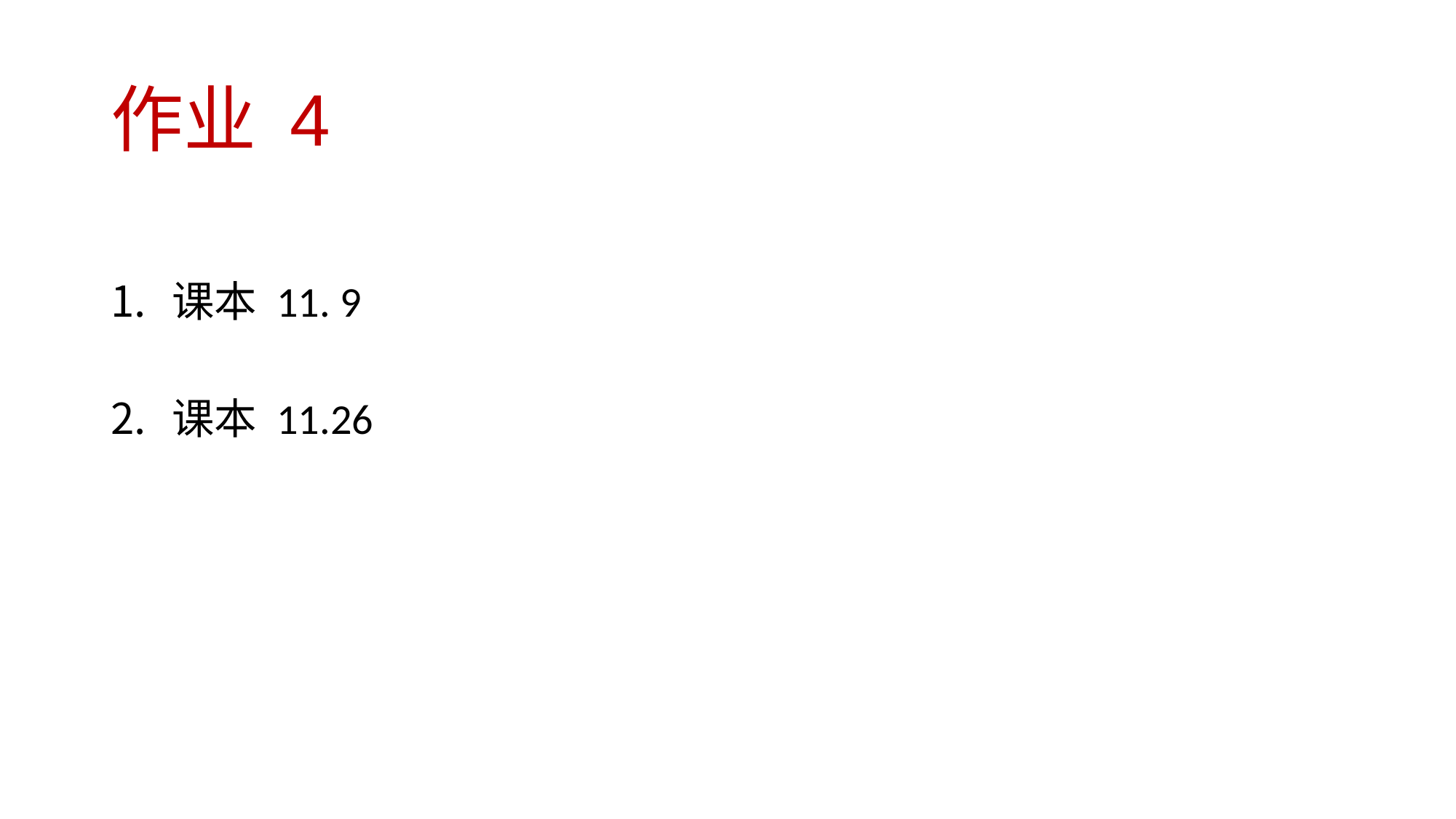

# 作业 4
课本 11. 9
课本 11.26